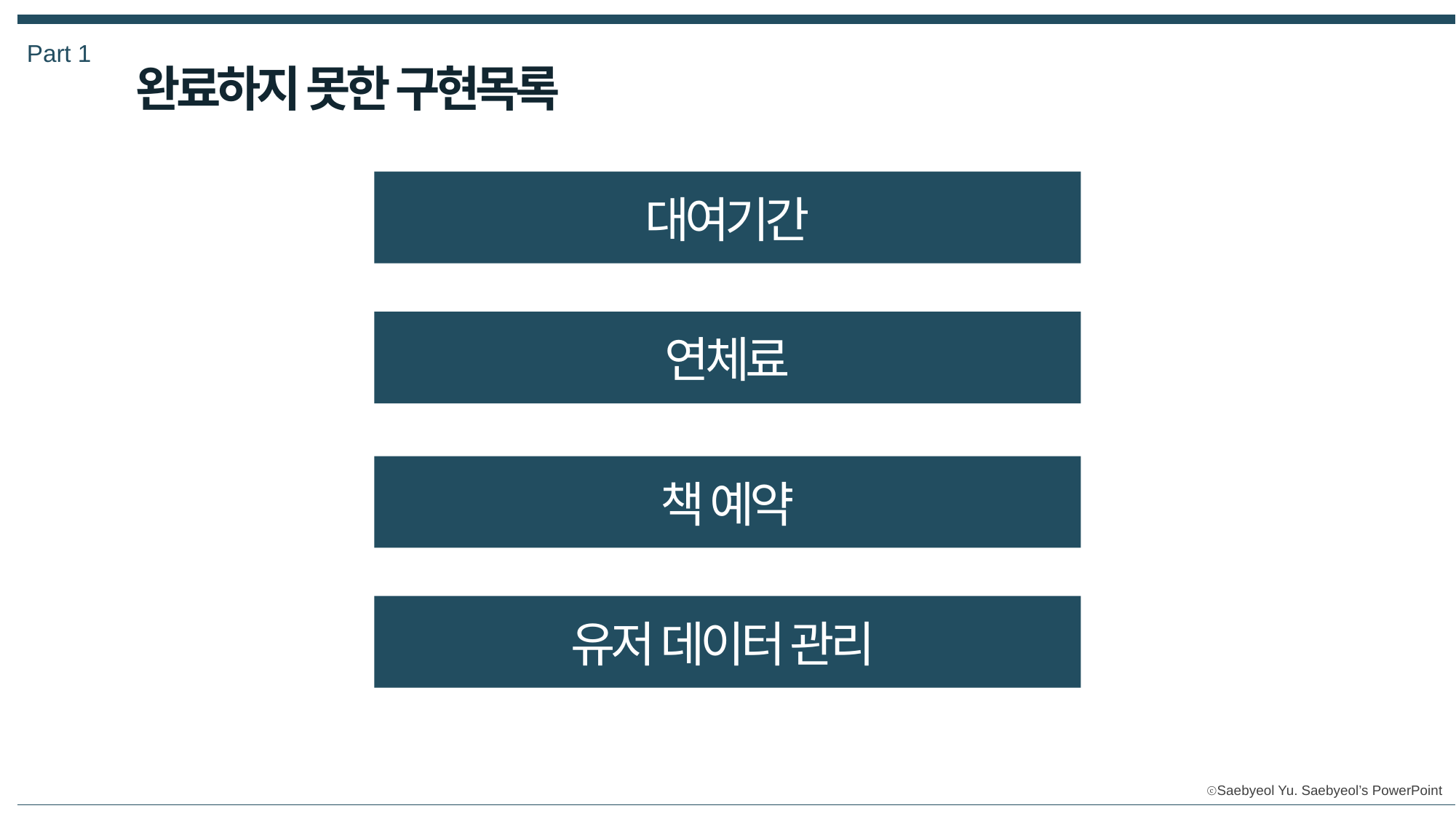

Part 1
완료하지 못한 구현목록

대여기간

연체료

책 예약

유저 데이터 관리